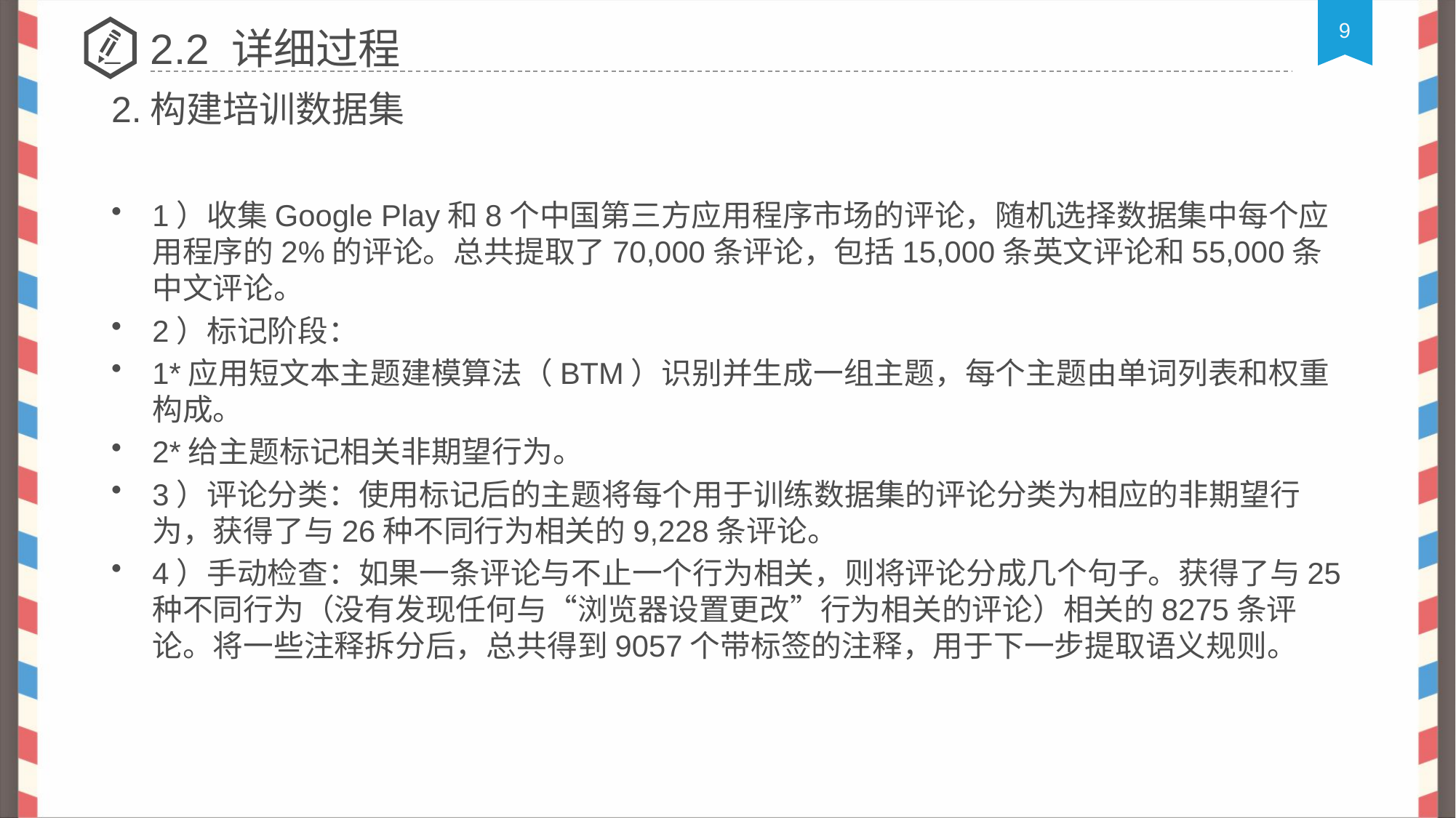

2.2 详细过程
# 2.构建培训数据集
1）收集Google Play和8个中国第三方应用程序市场的评论，随机选择数据集中每个应用程序的2%的评论。总共提取了70,000条评论，包括15,000条英文评论和55,000条中文评论。
2）标记阶段：
1*应用短文本主题建模算法（BTM）识别并生成一组主题，每个主题由单词列表和权重构成。
2*给主题标记相关非期望行为。
3）评论分类：使用标记后的主题将每个用于训练数据集的评论分类为相应的非期望行为，获得了与26种不同行为相关的9,228条评论。
4）手动检查：如果一条评论与不止一个行为相关，则将评论分成几个句子。获得了与25种不同行为（没有发现任何与“浏览器设置更改”行为相关的评论）相关的8275条评论。将一些注释拆分后，总共得到9057个带标签的注释，用于下一步提取语义规则。